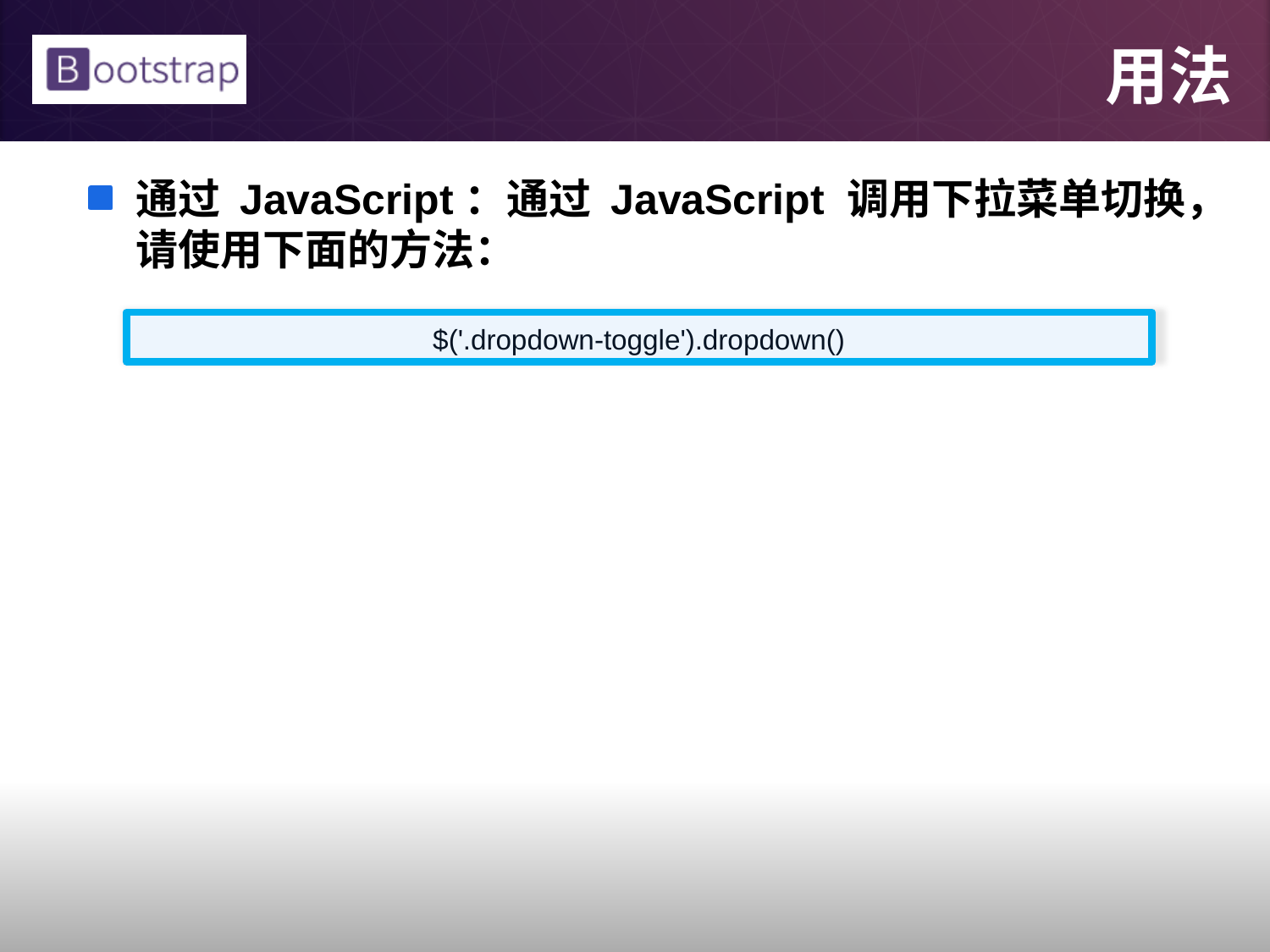

# 用法
通过 JavaScript：通过 JavaScript 调用下拉菜单切换，请使用下面的方法：
$('.dropdown-toggle').dropdown()